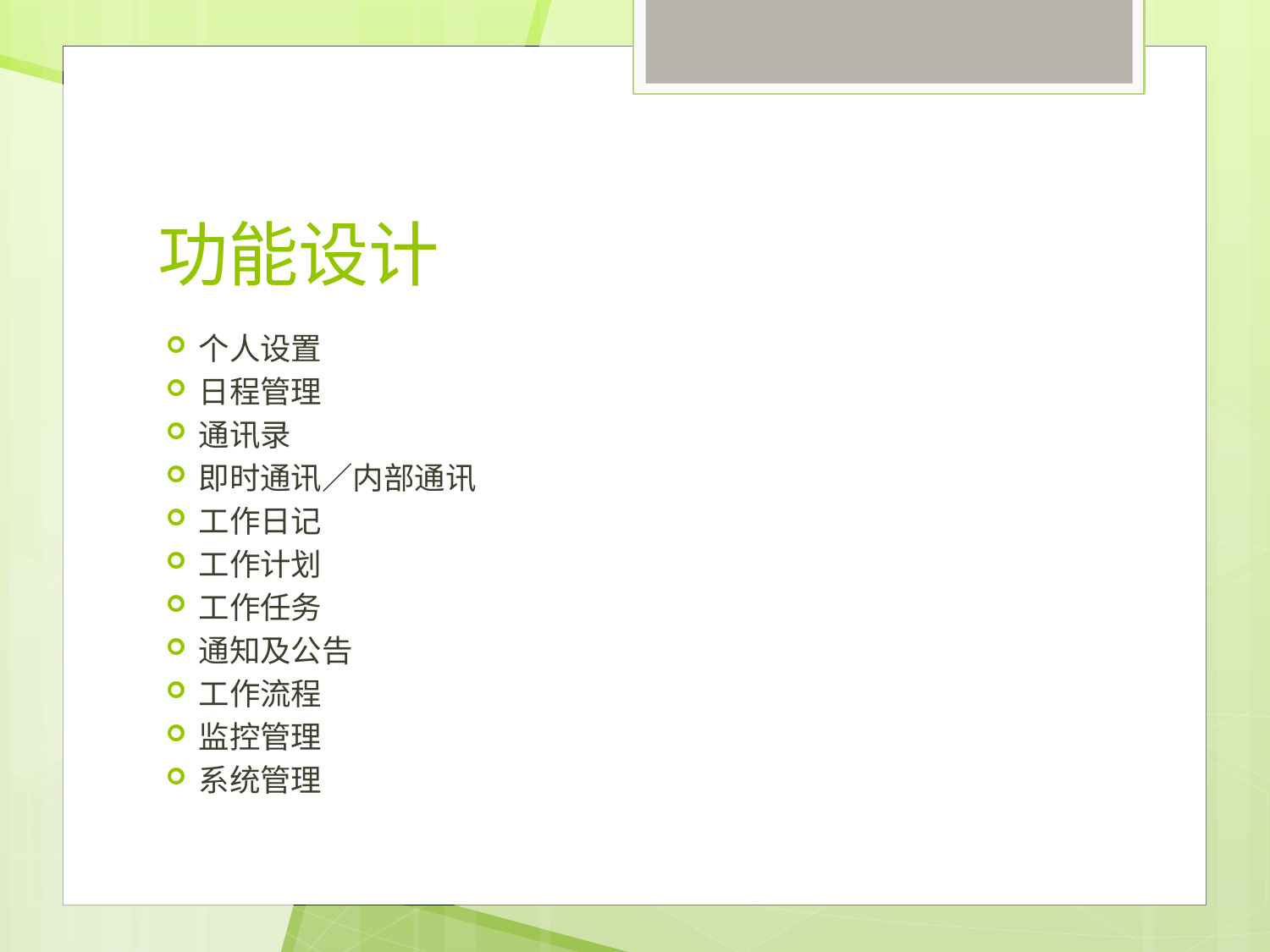

# 功能设计
个人设置
日程管理
通讯录
即时通讯／内部通讯
工作日记
工作计划
工作任务
通知及公告
工作流程
监控管理
系统管理